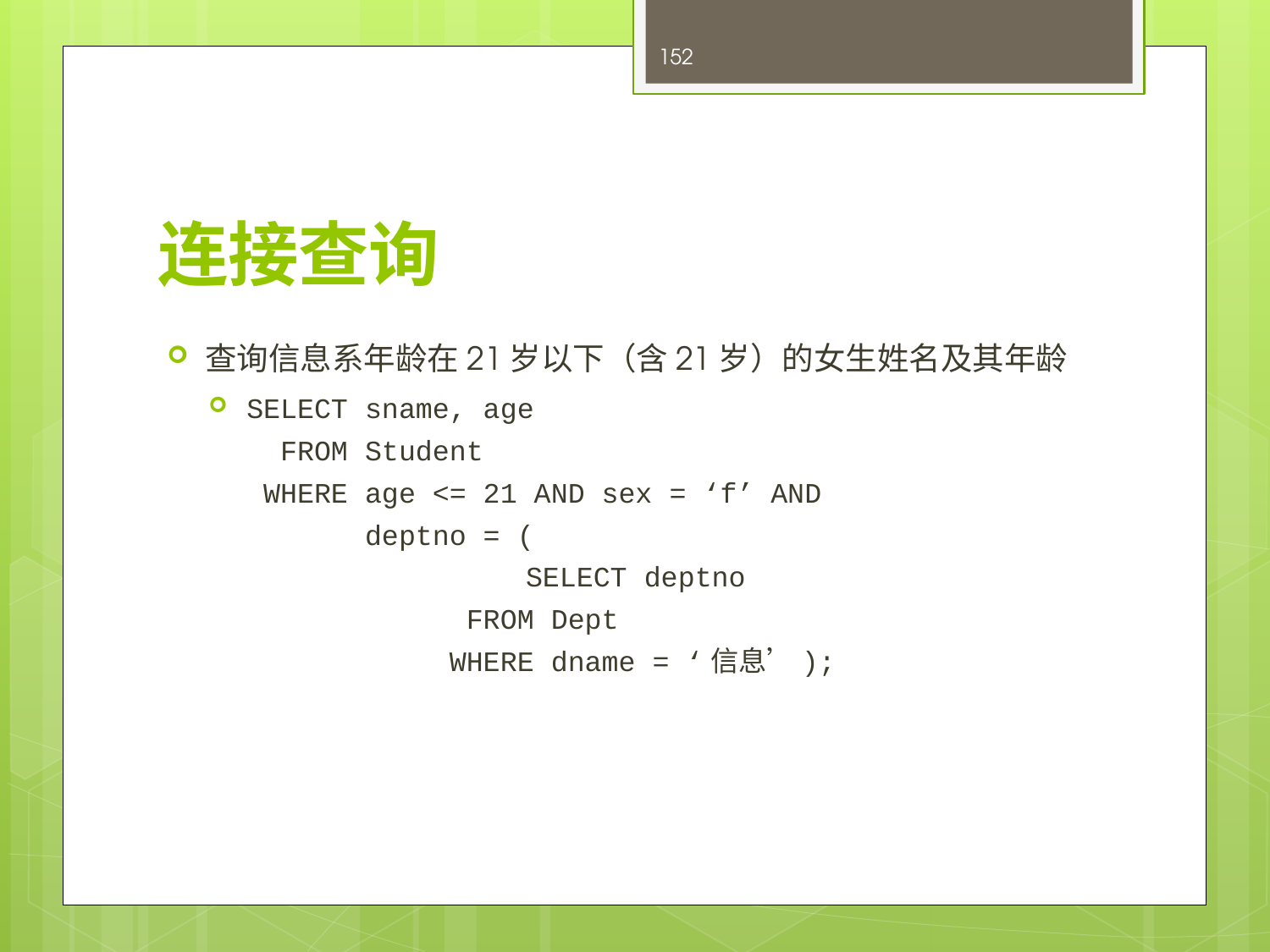

152
# 连接查询
查询信息系年龄在21岁以下（含21岁）的女生姓名及其年龄
SELECT sname, age
  FROM Student
 WHERE age <= 21 AND sex = ‘f’ AND
       deptno = (
 	         SELECT deptno
             FROM Dept
            WHERE dname = ‘信息’);